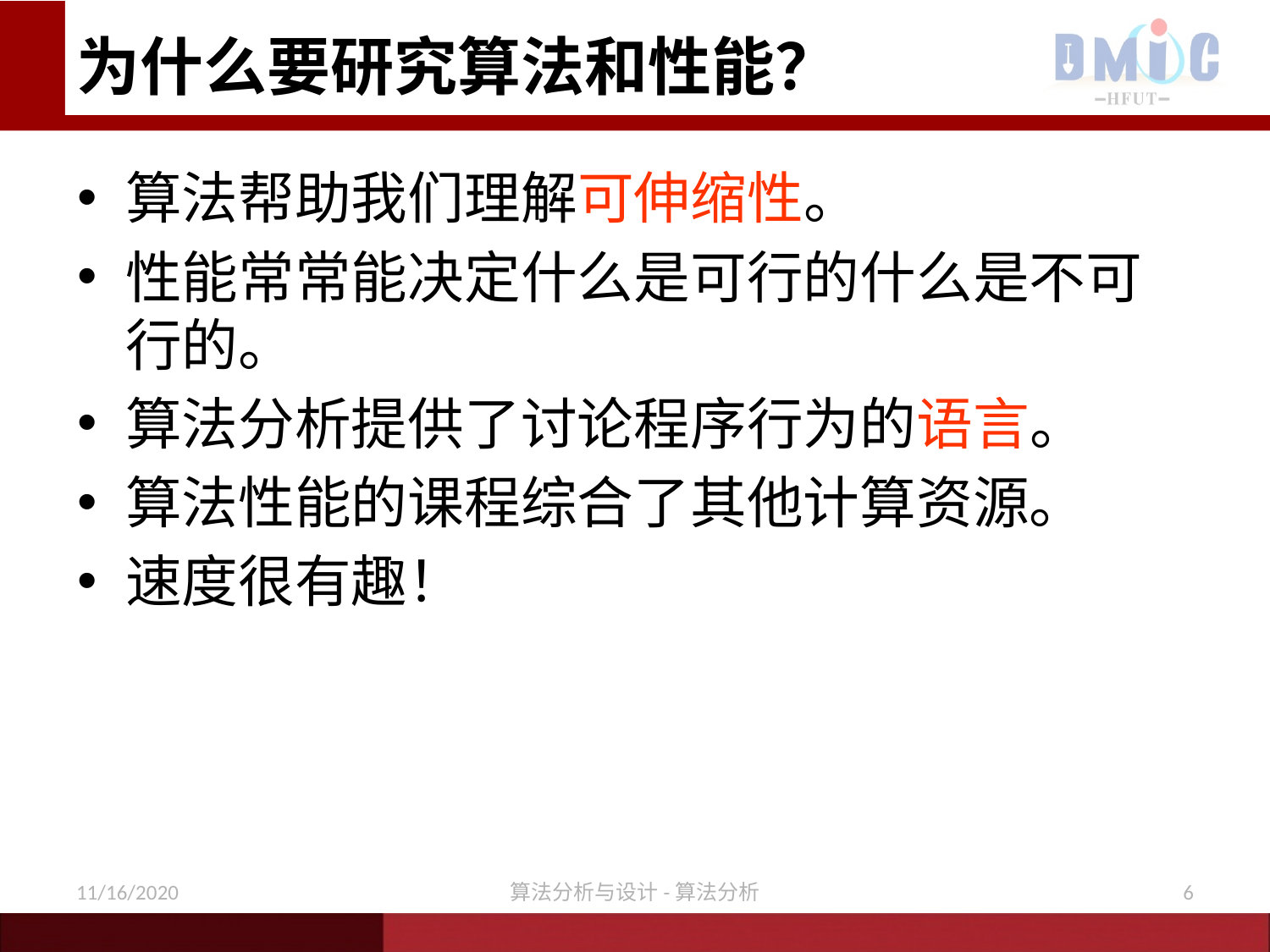

# 为什么要研究算法和性能？
算法帮助我们理解可伸缩性。
性能常常能决定什么是可行的什么是不可 行的。
算法分析提供了讨论程序行为的语言。
算法性能的课程综合了其他计算资源。
速度很有趣！

11/16/2020
算法分析与设计-算法分析
6